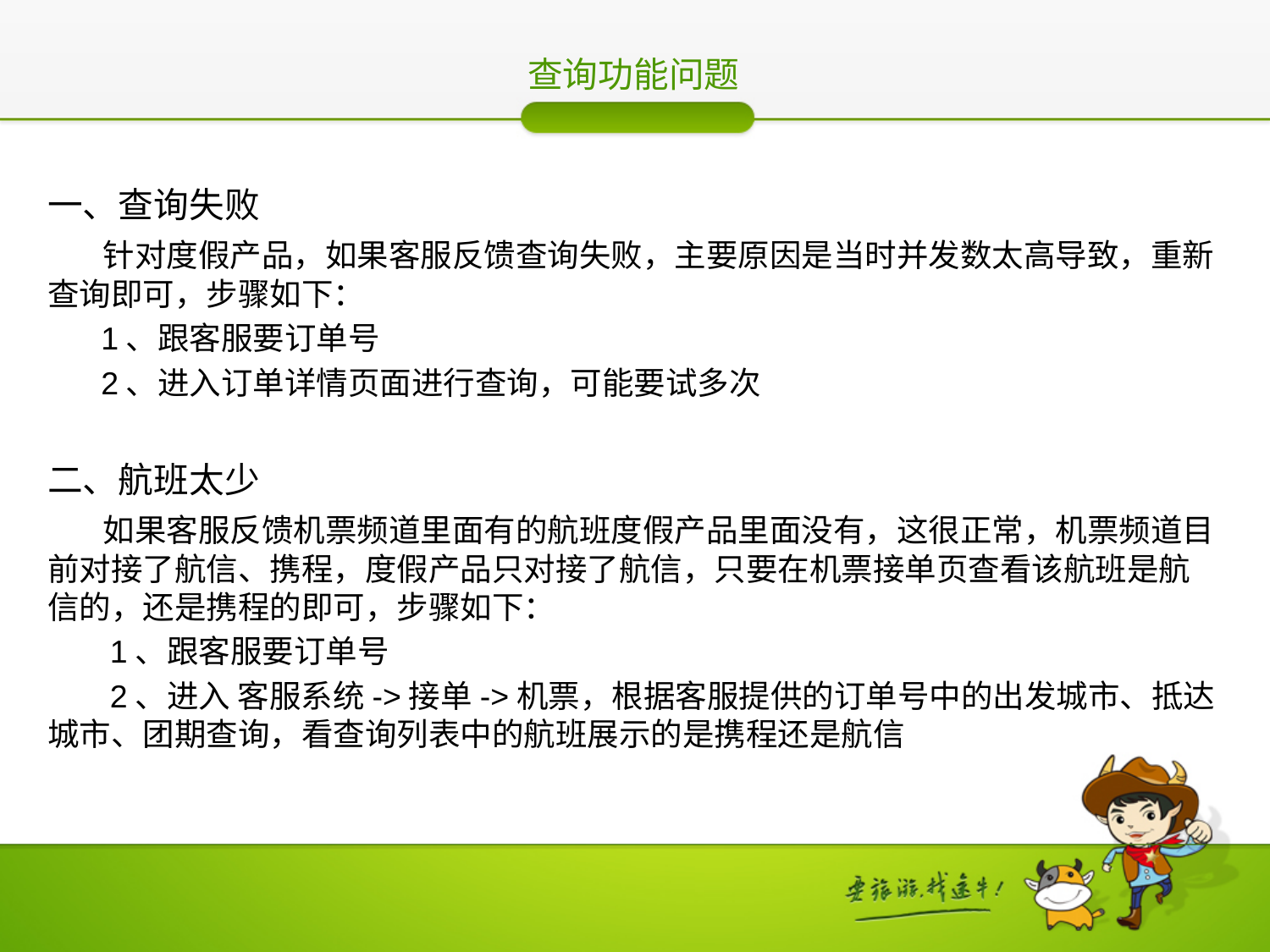

查询功能问题
一、查询失败
      针对度假产品，如果客服反馈查询失败，主要原因是当时并发数太高导致，重新查询即可，步骤如下：
      1、跟客服要订单号
      2、进入订单详情页面进行查询，可能要试多次

二、航班太少
      如果客服反馈机票频道里面有的航班度假产品里面没有，这很正常，机票频道目前对接了航信、携程，度假产品只对接了航信，只要在机票接单页查看该航班是航信的，还是携程的即可，步骤如下：
       1、跟客服要订单号
       2、进入 客服系统->接单->机票，根据客服提供的订单号中的出发城市、抵达城市、团期查询，看查询列表中的航班展示的是携程还是航信